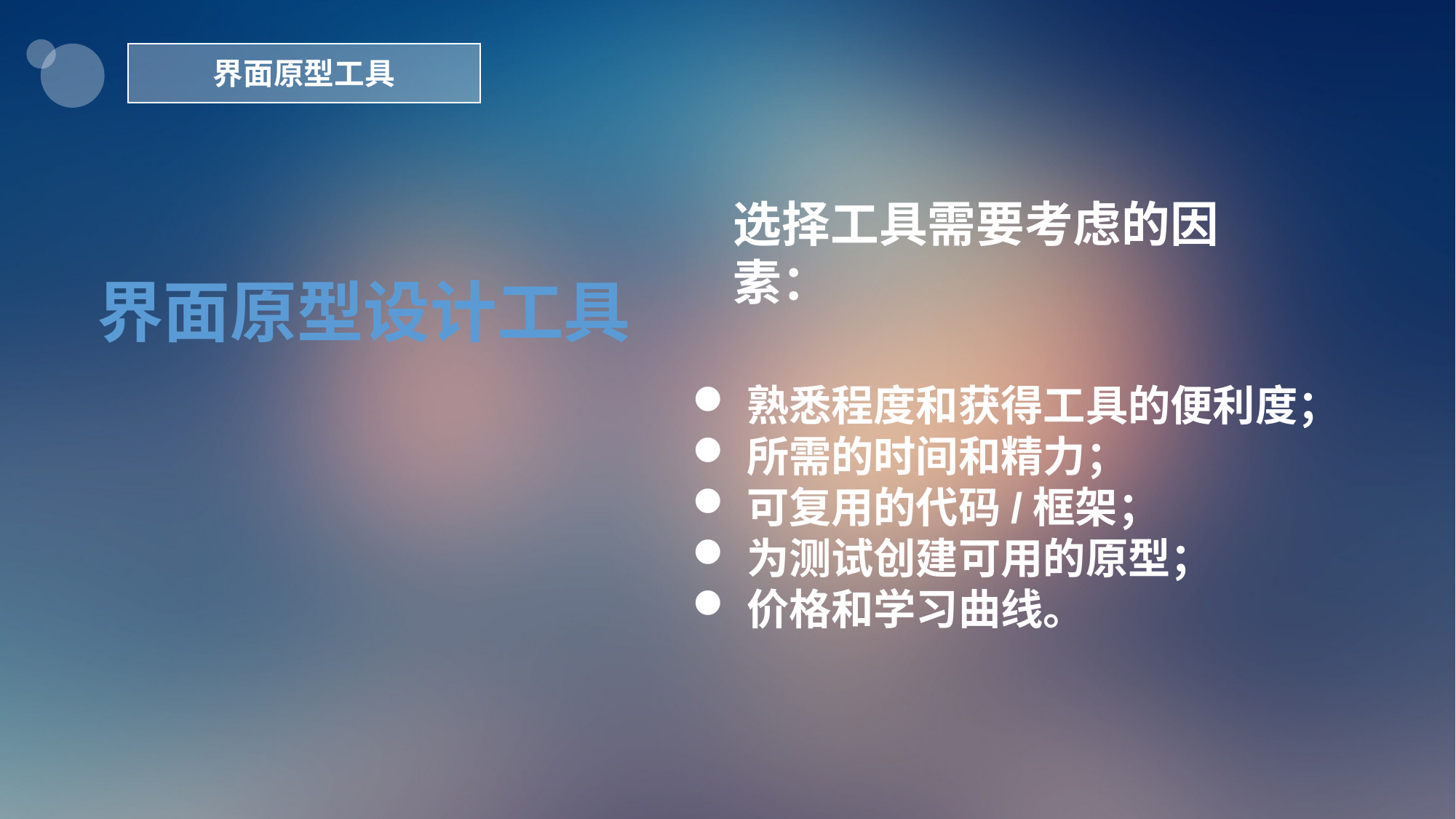

界面原型工具
选择工具需要考虑的因素：
界面原型设计工具
熟悉程度和获得工具的便利度；
所需的时间和精力；
可复用的代码/框架；
为测试创建可用的原型；
价格和学习曲线。